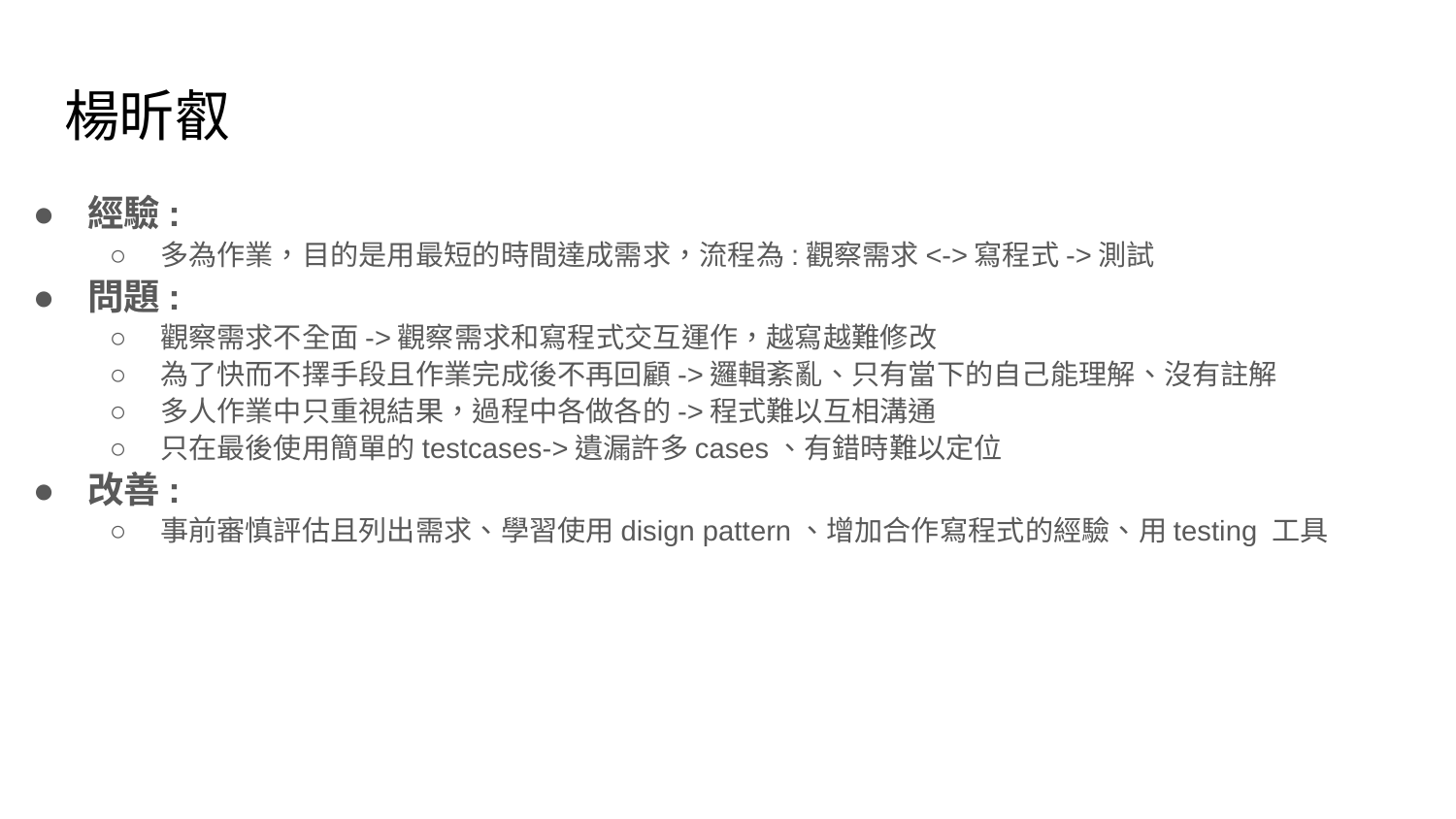

# 楊昕叡
經驗:
多為作業，目的是用最短的時間達成需求，流程為:觀察需求<->寫程式->測試
問題:
觀察需求不全面->觀察需求和寫程式交互運作，越寫越難修改
為了快而不擇手段且作業完成後不再回顧->邏輯紊亂、只有當下的自己能理解、沒有註解
多人作業中只重視結果，過程中各做各的->程式難以互相溝通
只在最後使用簡單的testcases->遺漏許多cases、有錯時難以定位
改善:
事前審慎評估且列出需求、學習使用disign pattern、增加合作寫程式的經驗、用testing 工具